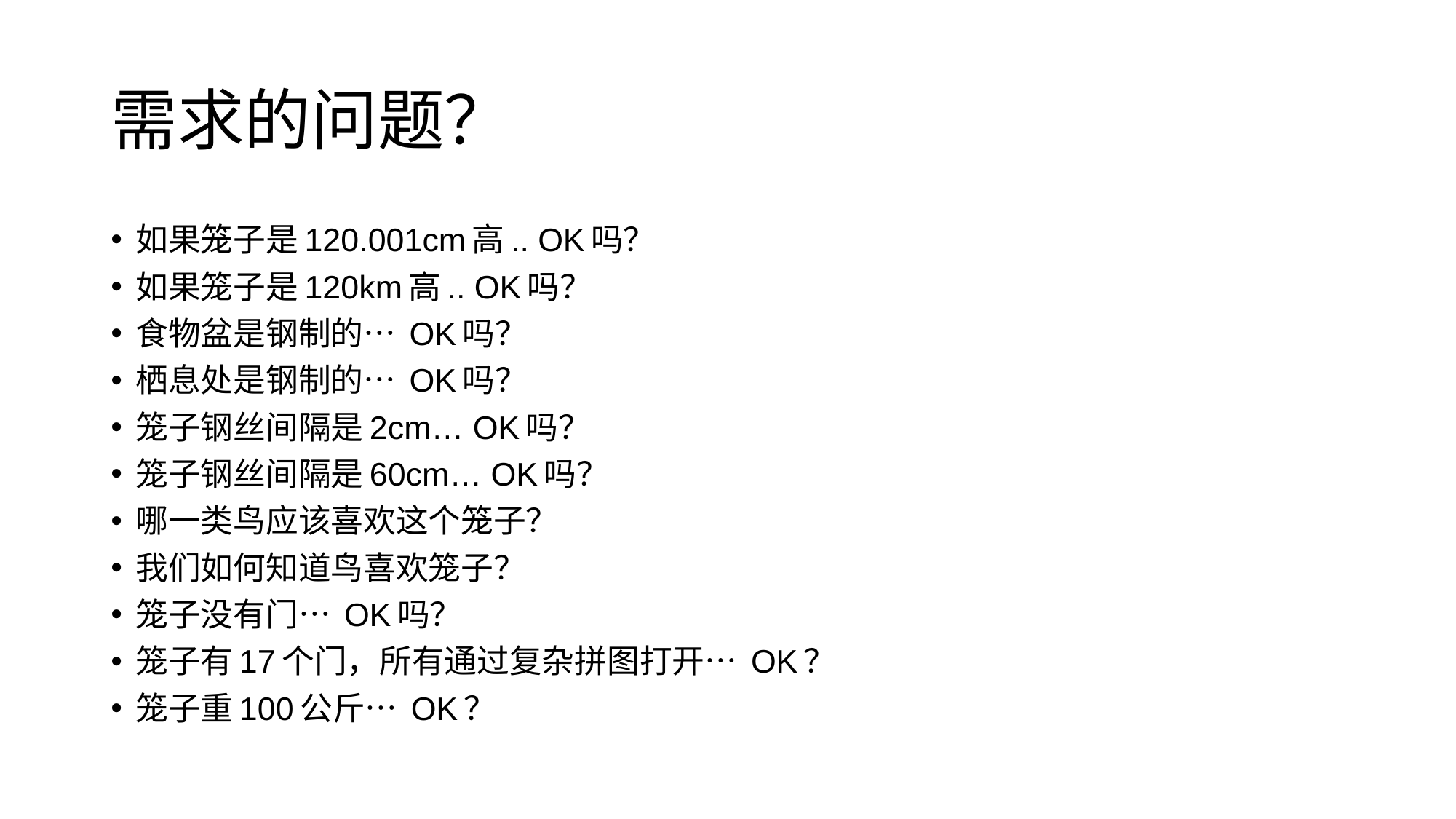

# 需求的问题？
如果笼子是120.001cm高.. OK吗？
如果笼子是120km高.. OK吗？
食物盆是钢制的… OK吗？
栖息处是钢制的… OK吗？
笼子钢丝间隔是2cm… OK吗？
笼子钢丝间隔是60cm… OK吗？
哪一类鸟应该喜欢这个笼子？
我们如何知道鸟喜欢笼子？
笼子没有门… OK吗？
笼子有17个门，所有通过复杂拼图打开… OK？
笼子重100公斤… OK？